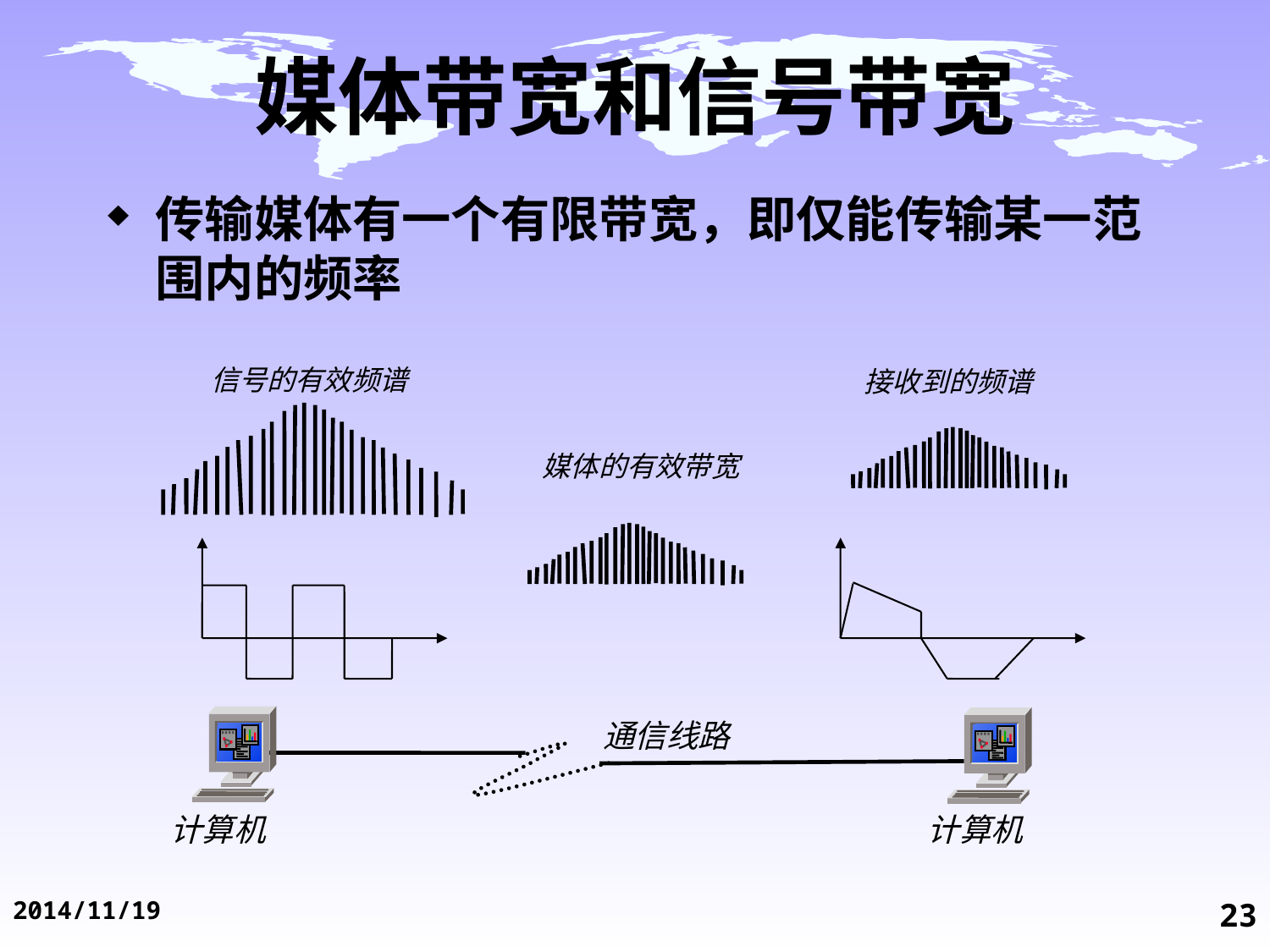

# 媒体带宽和信号带宽
传输媒体有一个有限带宽，即仅能传输某一范围内的频率
信号的有效频谱
接收到的频谱

媒体的有效带宽

通信线路

计算机
计算机
2014/11/19
23